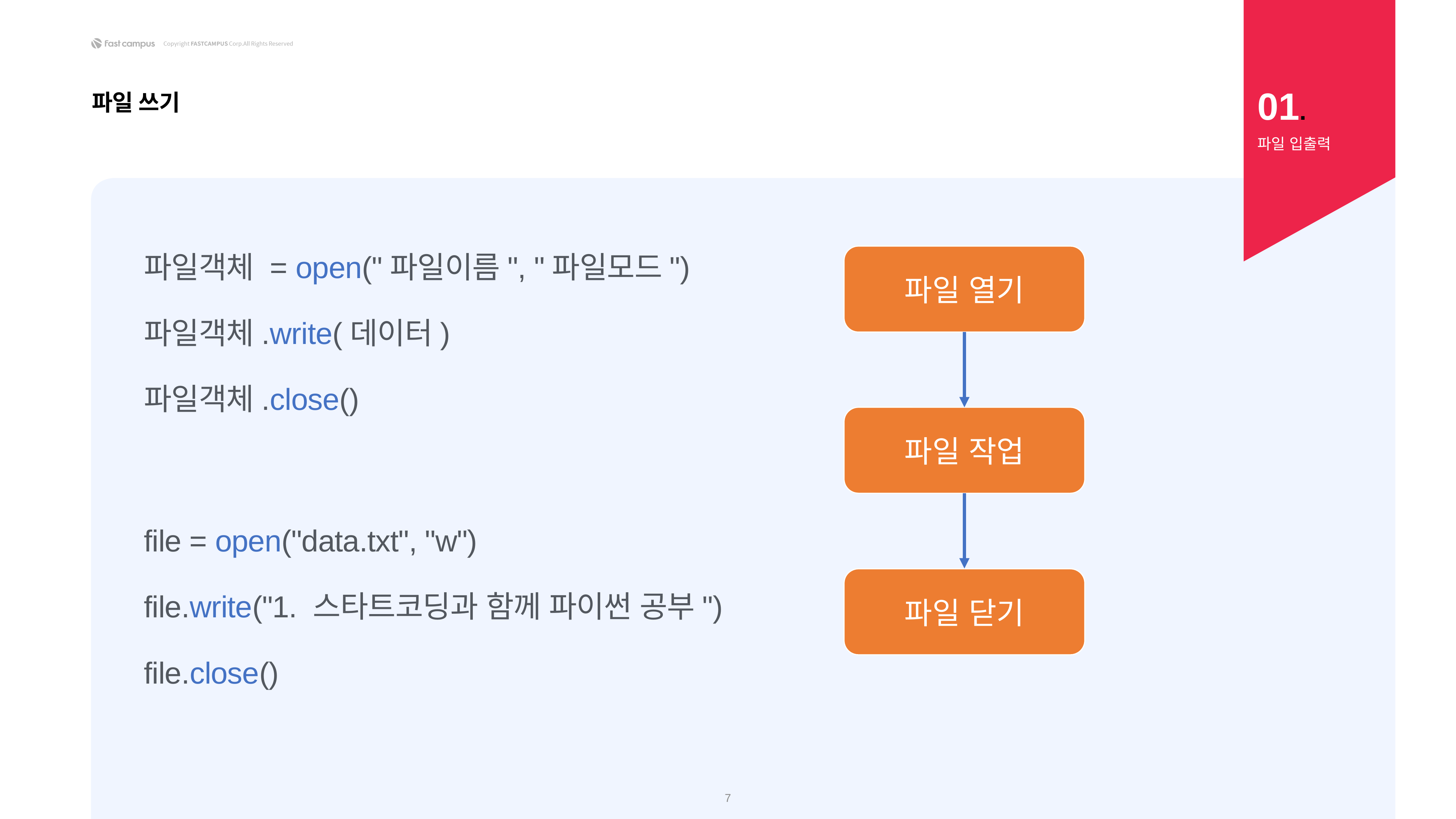

01.
파일 쓰기
파일 입출력
파일객체 = open("파일이름", "파일모드")
파일객체.write(데이터)
파일객체.close()
파일 열기
파일 작업
file = open("data.txt", "w")
file.write("1. 스타트코딩과 함께 파이썬 공부")
file.close()
파일 닫기
7